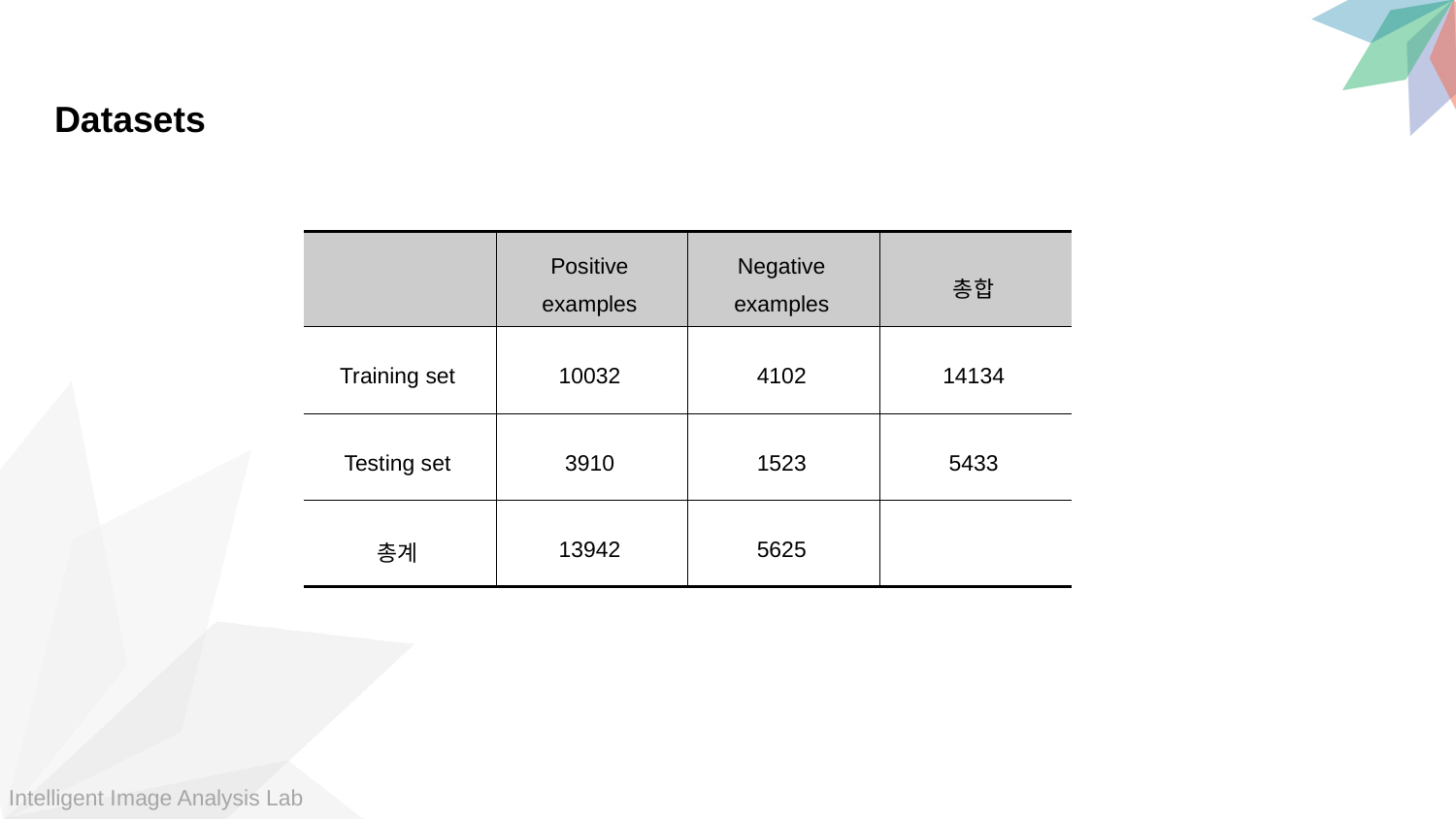

Datasets
|  | Positive examples | Negative examples | 총합 |
| --- | --- | --- | --- |
| Training set | 10032 | 4102 | 14134 |
| Testing set | 3910 | 1523 | 5433 |
| 총계 | 13942 | 5625 |  |